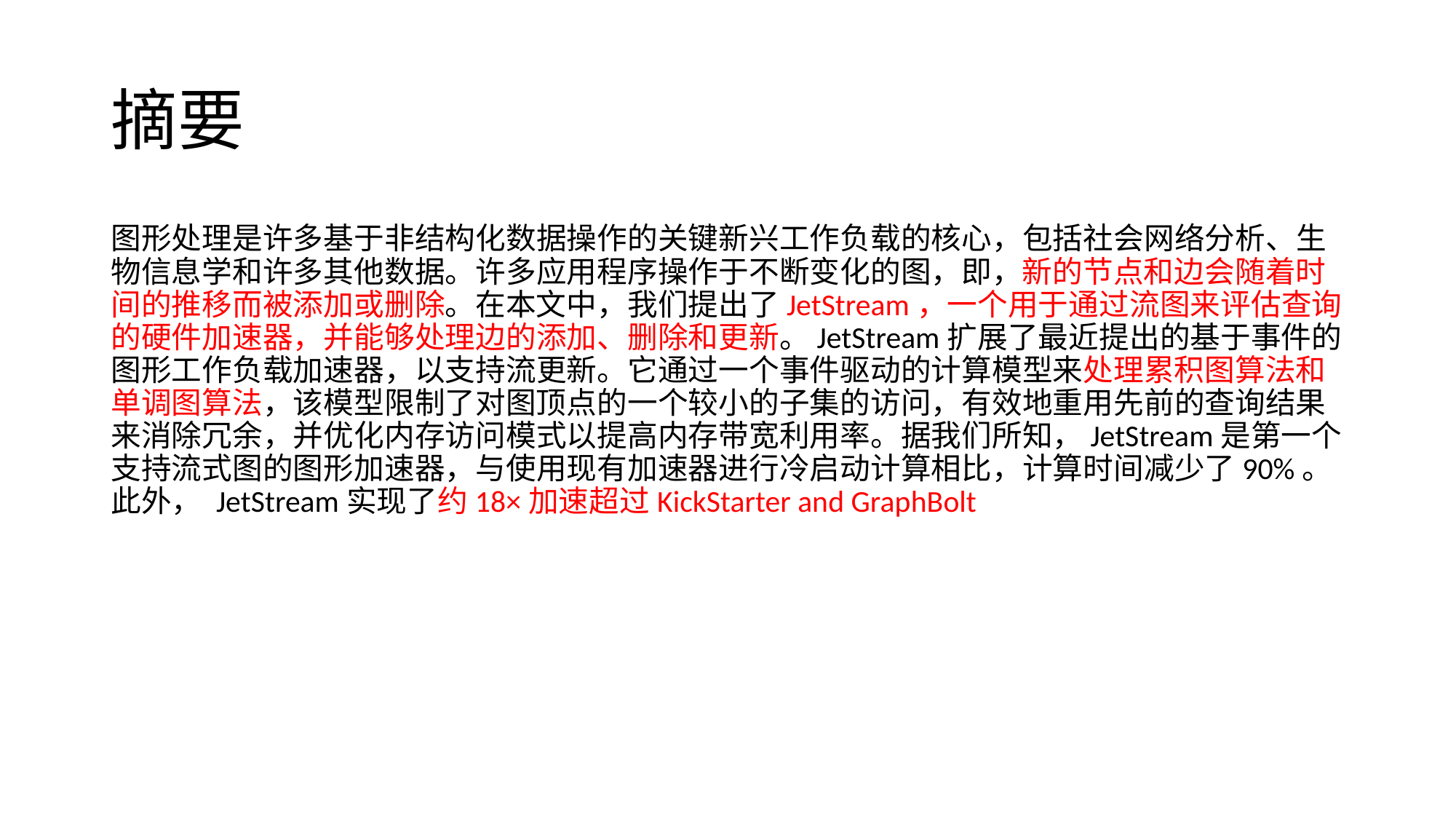

# 摘要
图形处理是许多基于非结构化数据操作的关键新兴工作负载的核心，包括社会网络分析、生物信息学和许多其他数据。许多应用程序操作于不断变化的图，即，新的节点和边会随着时间的推移而被添加或删除。在本文中，我们提出了JetStream，一个用于通过流图来评估查询的硬件加速器，并能够处理边的添加、删除和更新。JetStream扩展了最近提出的基于事件的图形工作负载加速器，以支持流更新。它通过一个事件驱动的计算模型来处理累积图算法和单调图算法，该模型限制了对图顶点的一个较小的子集的访问，有效地重用先前的查询结果来消除冗余，并优化内存访问模式以提高内存带宽利用率。据我们所知，JetStream是第一个支持流式图的图形加速器，与使用现有加速器进行冷启动计算相比，计算时间减少了90%。此外， JetStream实现了约18×加速超过KickStarter and GraphBolt